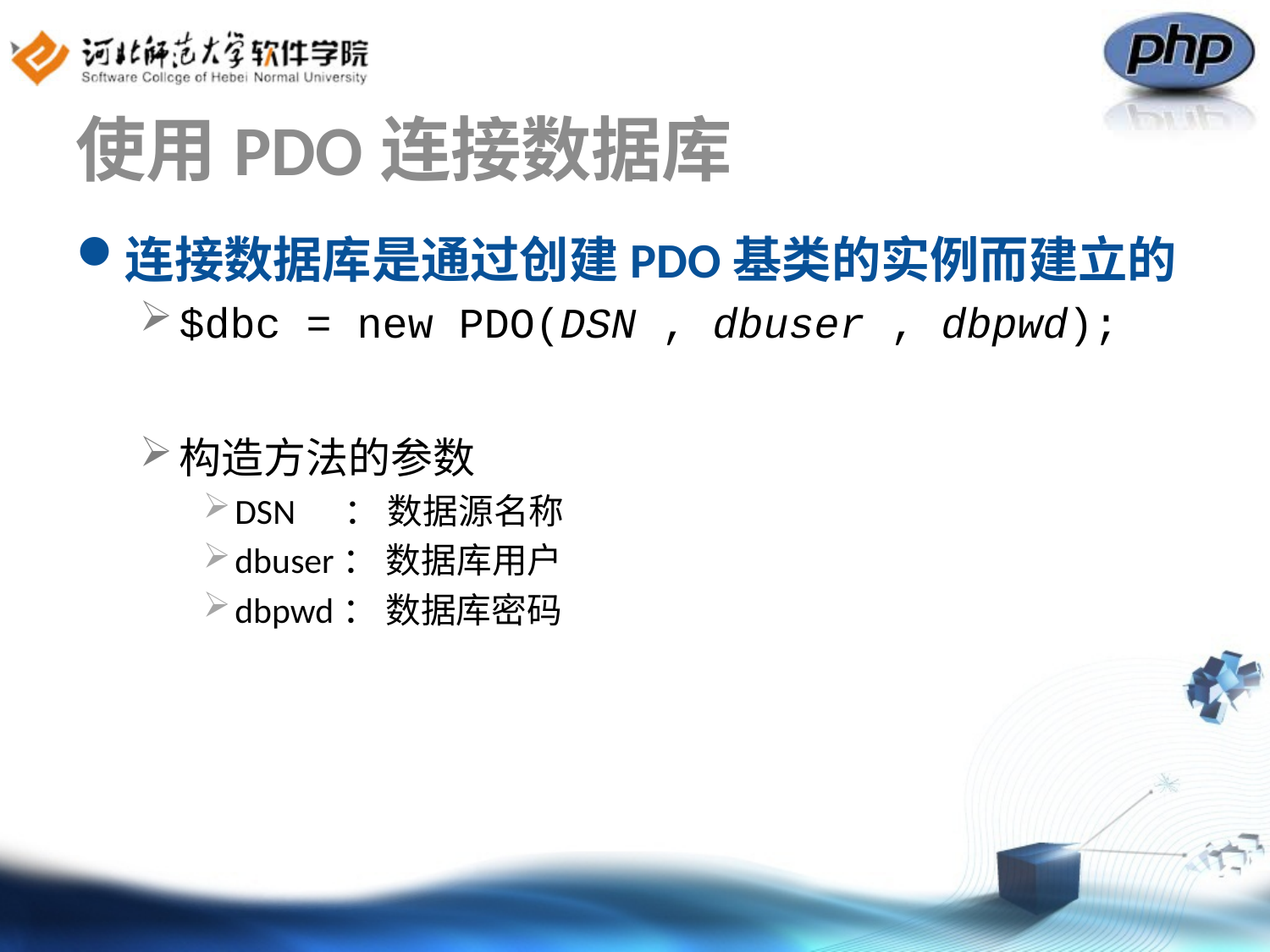

# 使用PDO连接数据库
连接数据库是通过创建PDO基类的实例而建立的
$dbc = new PDO(DSN , dbuser , dbpwd);

构造方法的参数
DSN     ： 数据源名称
dbuser： 数据库用户
dbpwd： 数据库密码